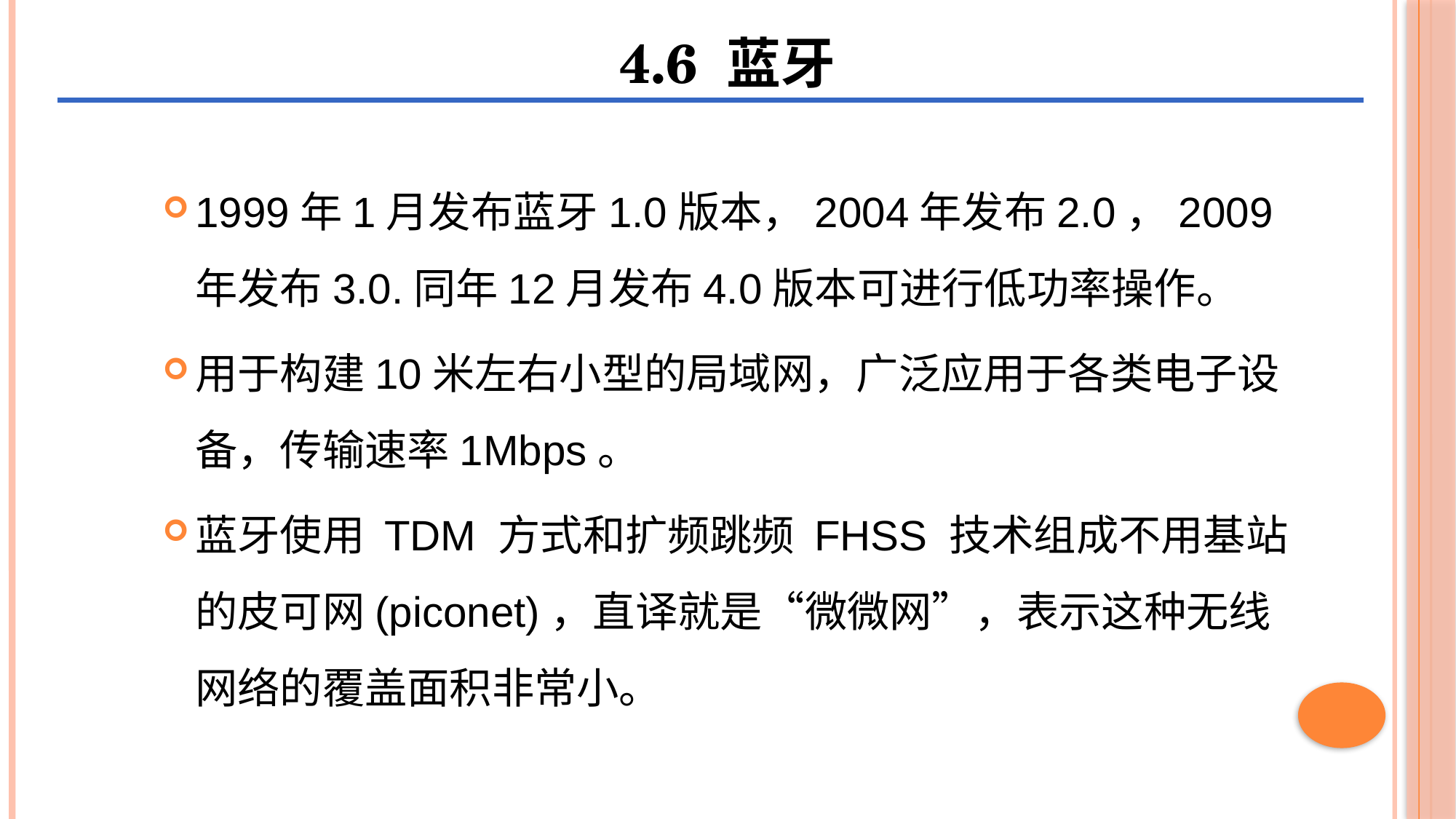

4.6 蓝牙
二、CSMA/CA协议
1999年1月发布蓝牙1.0版本，2004年发布2.0，2009年发布3.0.同年12月发布4.0版本可进行低功率操作。
用于构建10米左右小型的局域网，广泛应用于各类电子设备，传输速率1Mbps。
蓝牙使用 TDM 方式和扩频跳频 FHSS 技术组成不用基站的皮可网(piconet)，直译就是“微微网”，表示这种无线网络的覆盖面积非常小。